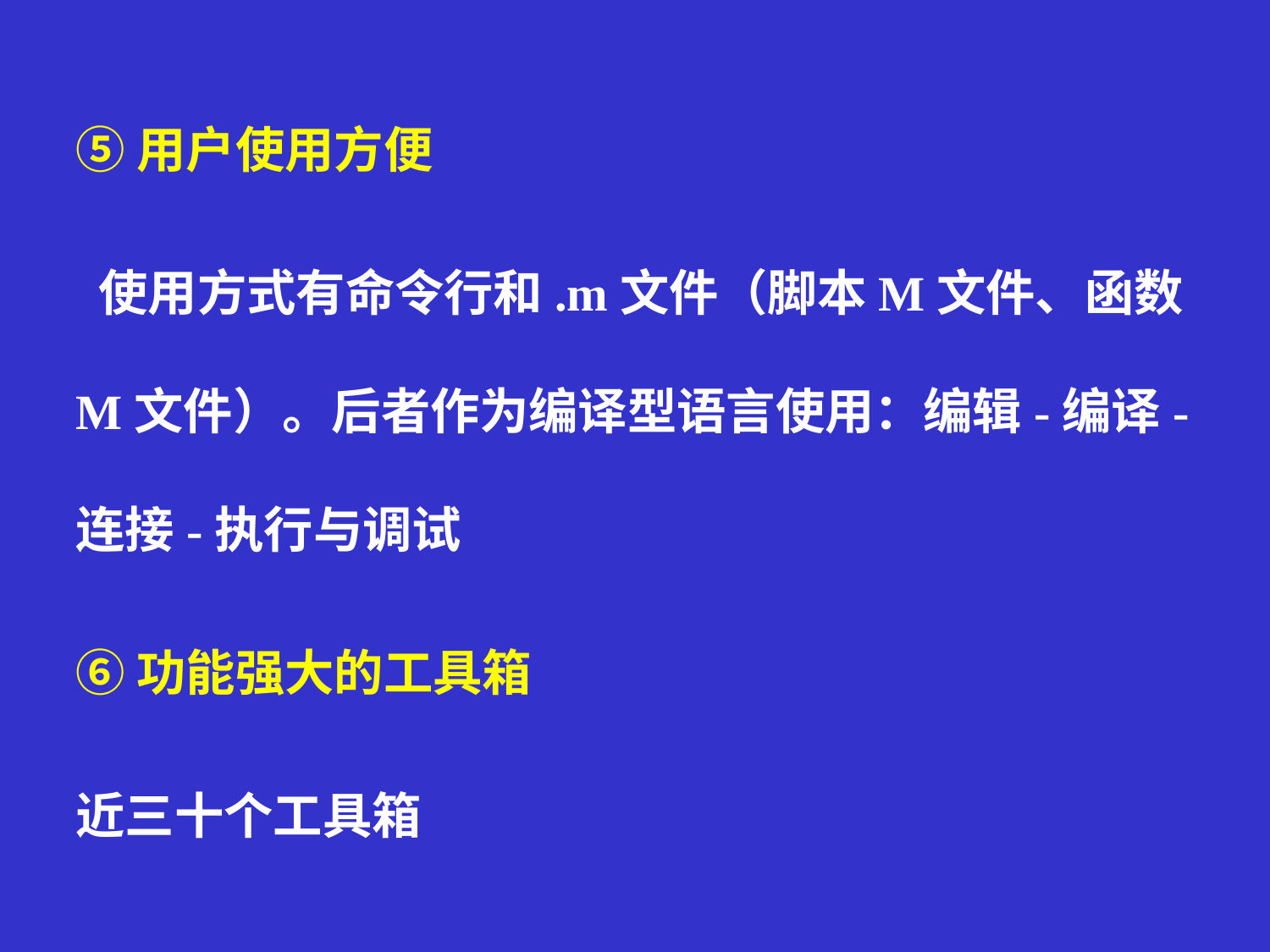

⑤用户使用方便
 使用方式有命令行和.m文件（脚本M文件、函数M文件）。后者作为编译型语言使用：编辑-编译-连接-执行与调试
⑥功能强大的工具箱
近三十个工具箱